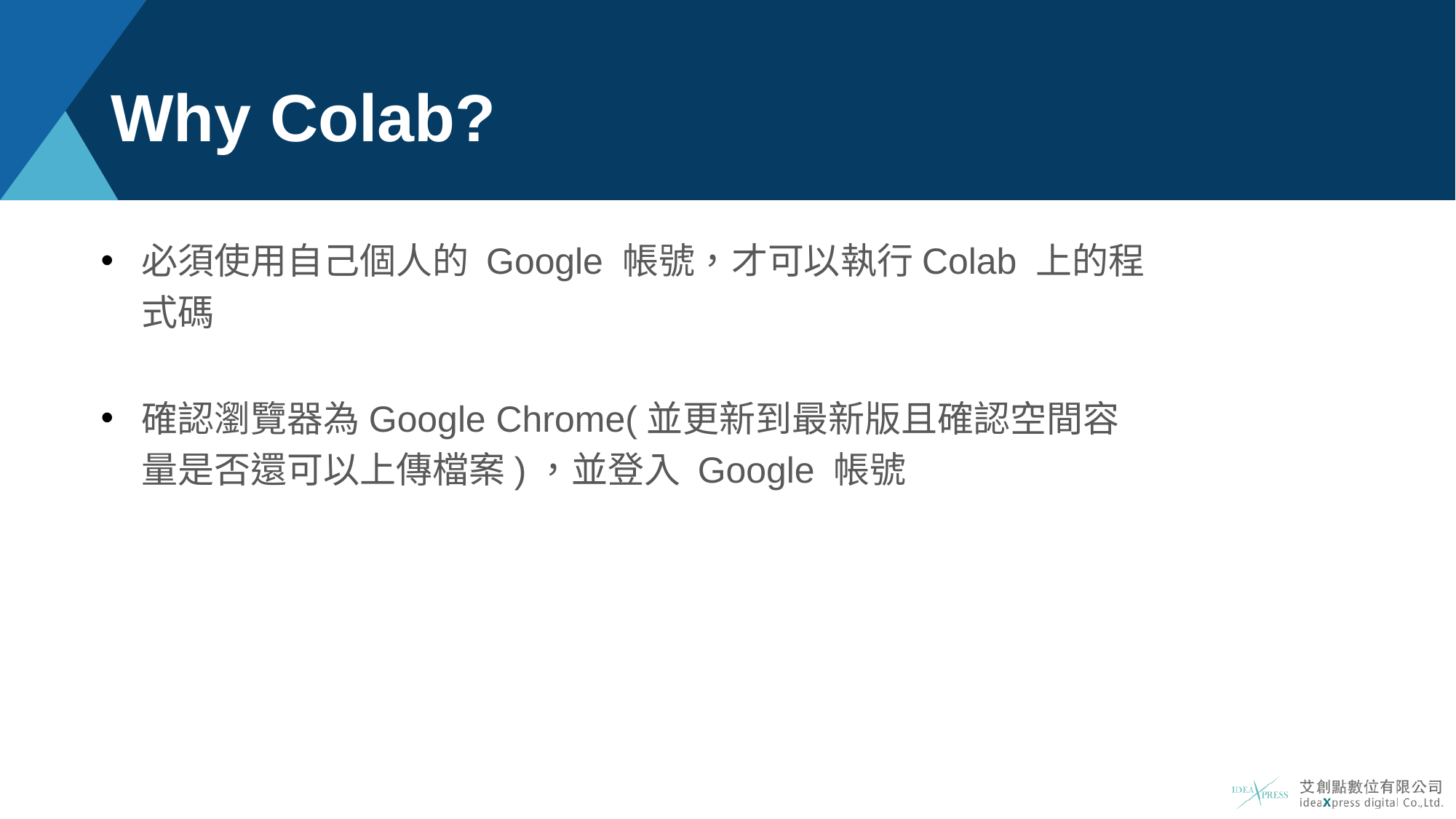

# Why Colab?
必須使用自己個人的 Google 帳號，才可以執行Colab 上的程式碼

確認瀏覽器為Google Chrome(並更新到最新版且確認空間容量是否還可以上傳檔案)，並登入 Google 帳號